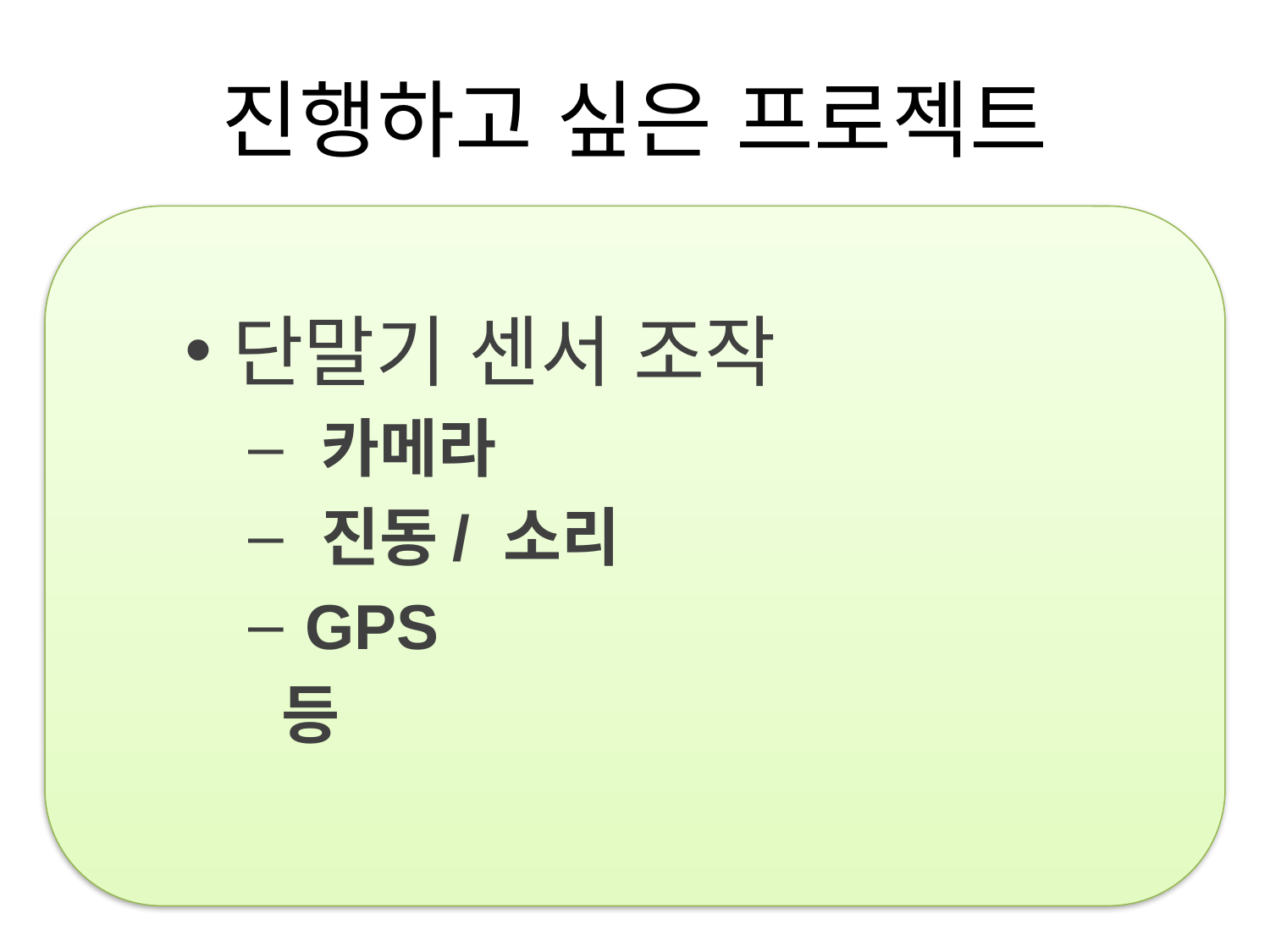

# 진행하고 싶은 프로젝트

단말기 센서 조작
 카메라
 진동/ 소리
 GPS
 등